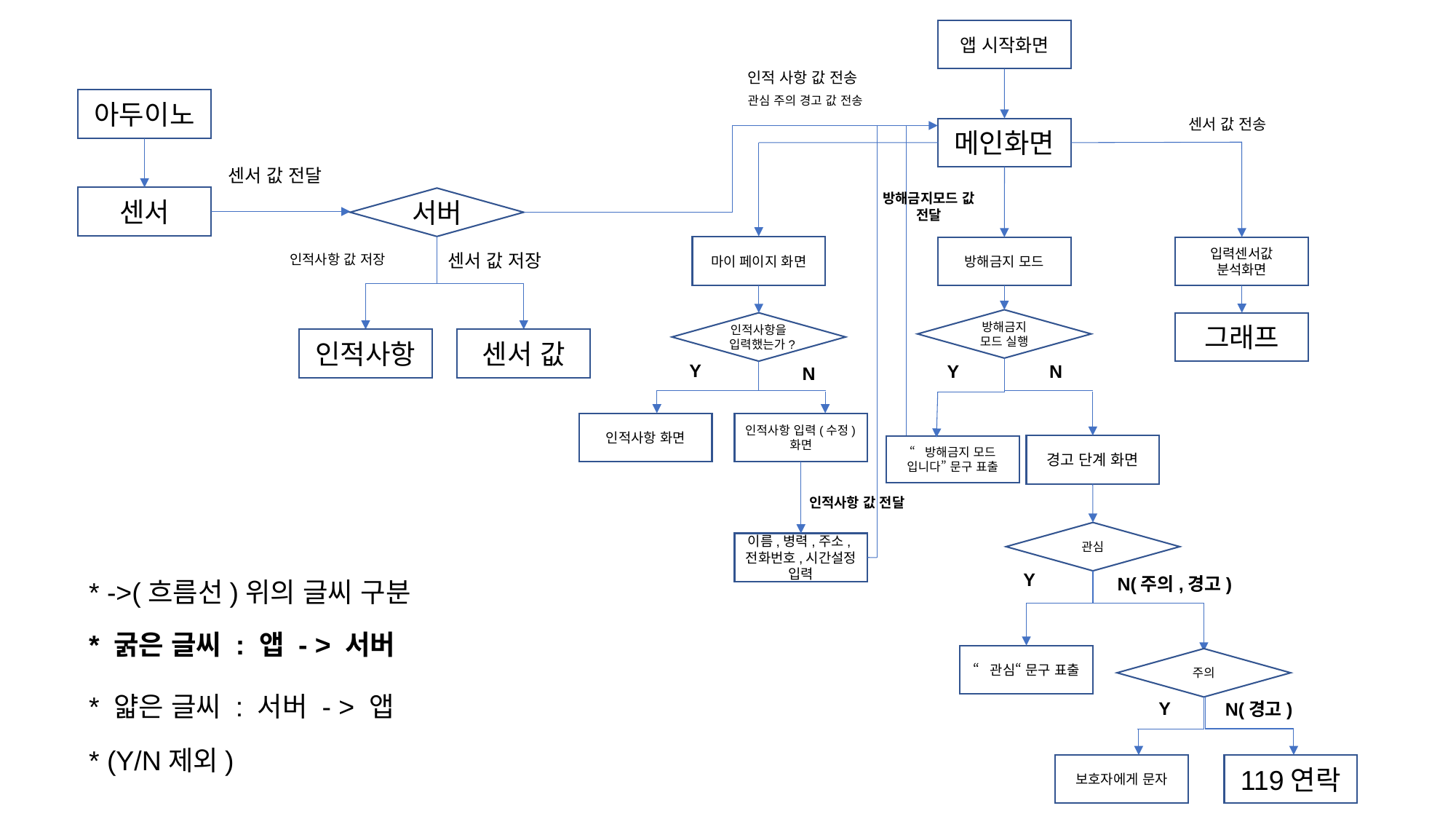

앱 시작화면
인적 사항 값 전송
관심 주의 경고 값 전송
아두이노
센서 값 전송
메인화면
센서 값 전달
방해금지모드 값 전달
센서
서버
마이 페이지 화면
입력센서값 분석화면
방해금지 모드
센서 값 저장
인적사항 값 저장
방해금지 모드 실행
그래프
인적사항을 입력했는가?
인적사항
센서 값
Y
Y
N
N
인적사항 화면
인적사항 입력(수정)화면
경고 단계 화면
“방해금지 모드 입니다” 문구 표출
인적사항 값 전달
관심
이름,병력,주소,전화번호,시간설정 입력
Y
N(주의,경고)
* ->(흐름선)위의 글씨 구분

* 굵은 글씨 : 앱 - > 서버

“관심“ 문구 표출
주의
* 얇은 글씨 : 서버 - > 앱

Y
N(경고)
* (Y/N제외)
보호자에게 문자
119연락